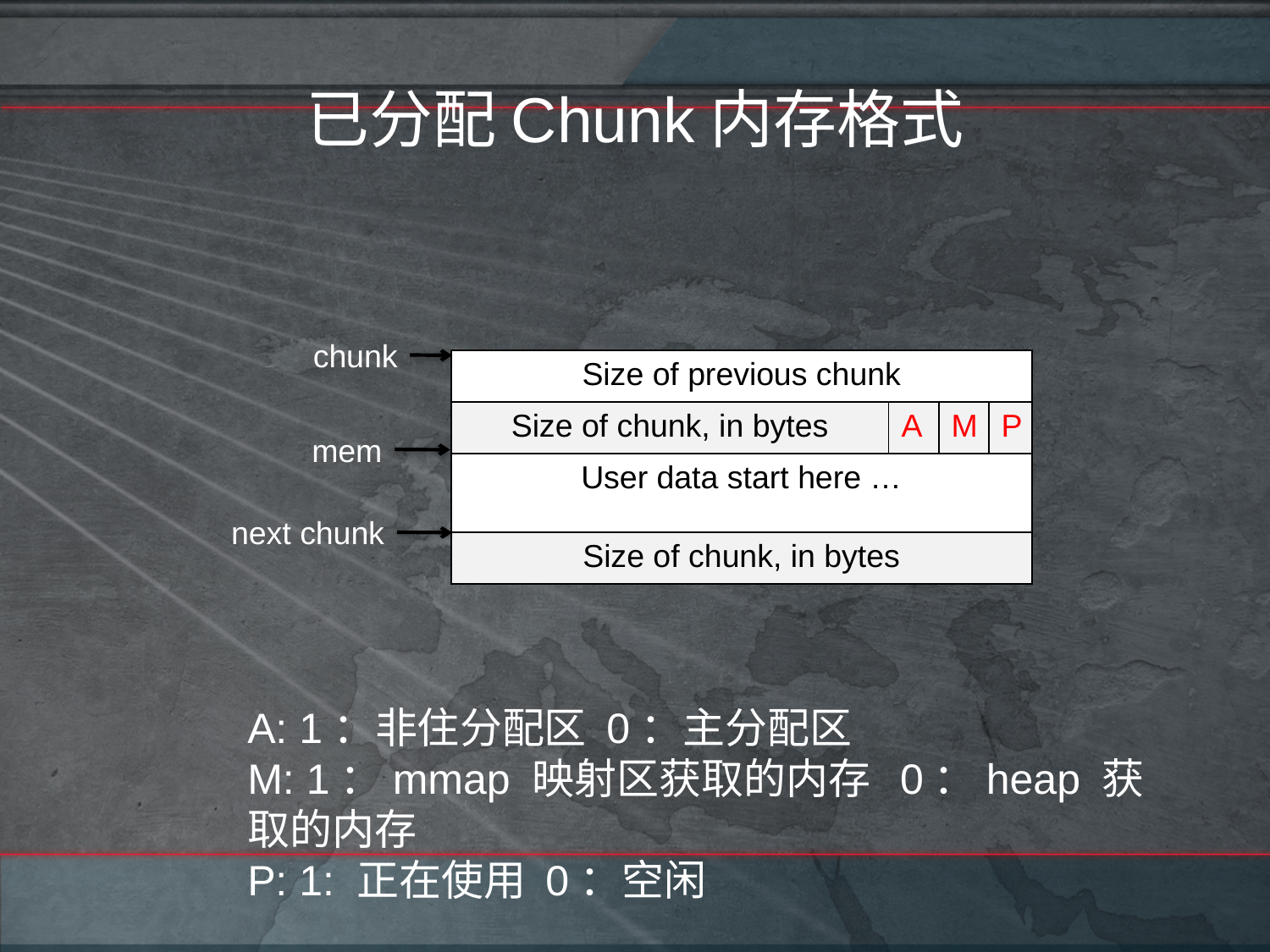

# 已分配Chunk内存格式
chunk
| Size of previous chunk |  |  |  |
| --- | --- | --- | --- |
| Size of chunk, in bytes | A | M | P |
| User data start here … |  |  |  |
| Size of chunk, in bytes |  |  |  |
mem
next chunk
A: 1：非住分配区 0：主分配区
M: 1：mmap 映射区获取的内存  0：heap 获取的内存
P: 1: 正在使用 0：空闲